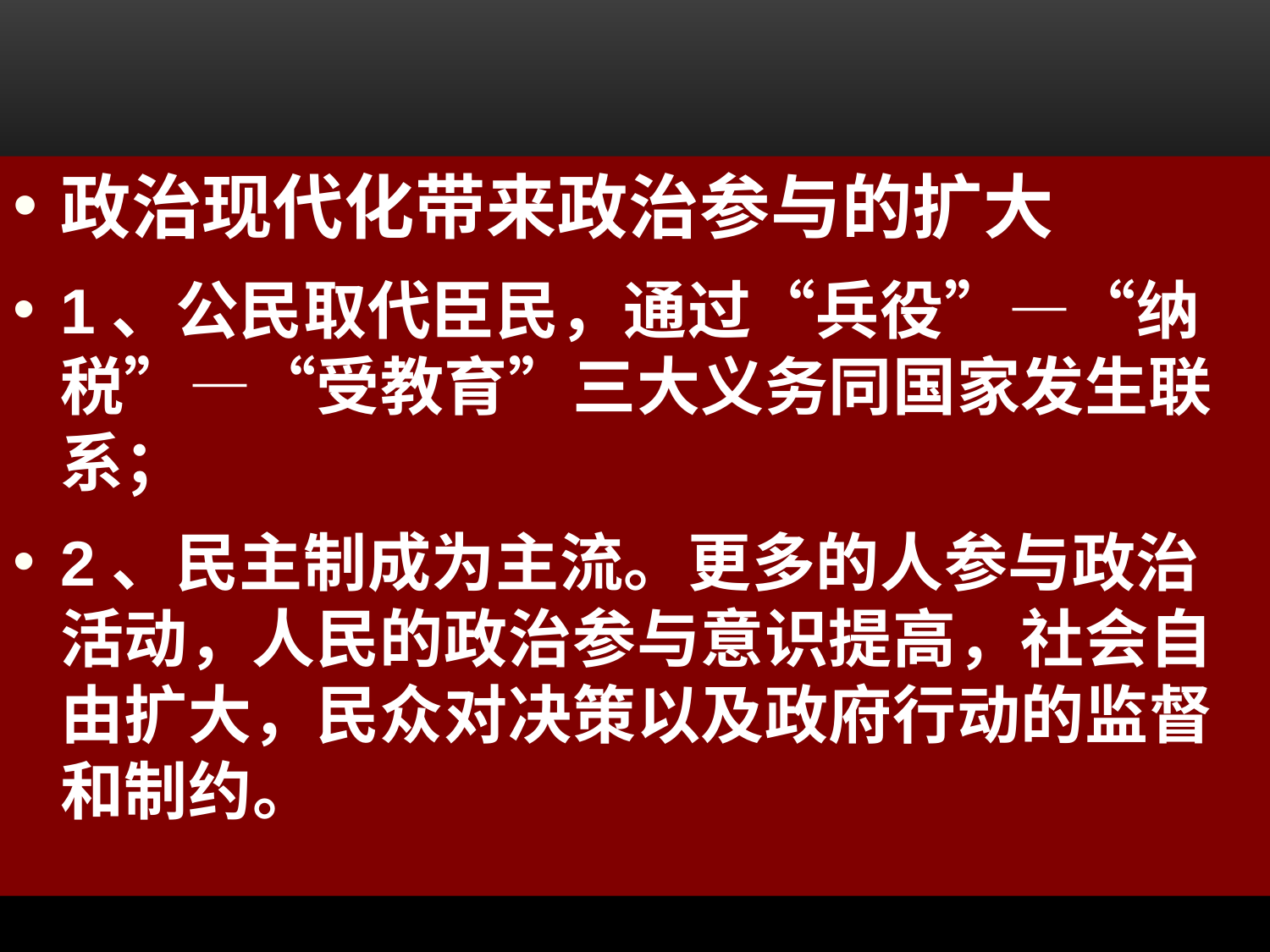

政治现代化带来政治参与的扩大
1、公民取代臣民，通过“兵役”—“纳税”—“受教育”三大义务同国家发生联系；
2、民主制成为主流。更多的人参与政治活动，人民的政治参与意识提高，社会自由扩大，民众对决策以及政府行动的监督和制约。